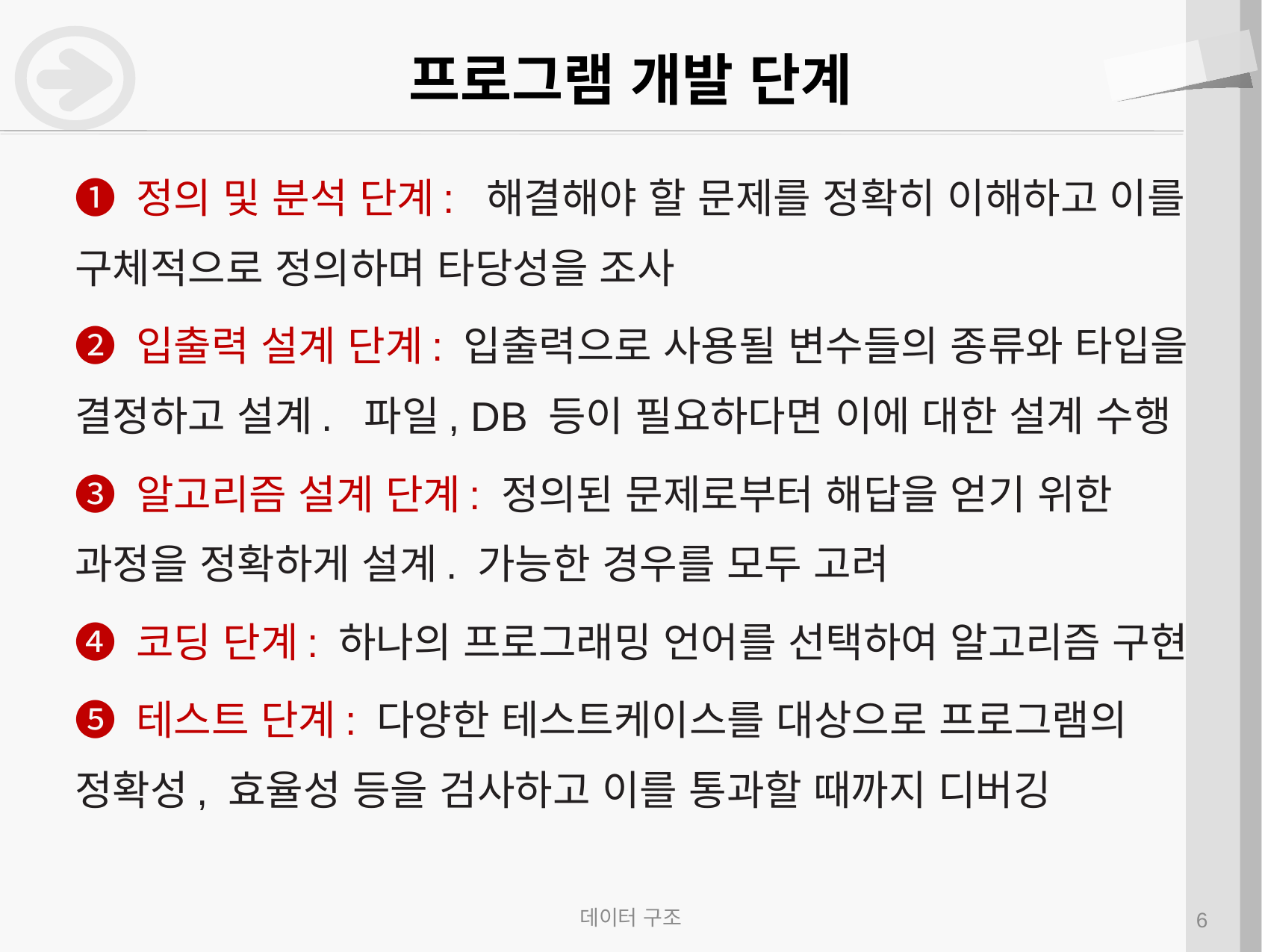

# 프로그램 개발 단계
➊ 정의 및 분석 단계:  해결해야 할 문제를 정확히 이해하고 이를 구체적으로 정의하며 타당성을 조사
➋ 입출력 설계 단계: 입출력으로 사용될 변수들의 종류와 타입을 결정하고 설계.  파일, DB 등이 필요하다면 이에 대한 설계 수행
➌ 알고리즘 설계 단계: 정의된 문제로부터 해답을 얻기 위한 과정을 정확하게 설계. 가능한 경우를 모두 고려
➍ 코딩 단계: 하나의 프로그래밍 언어를 선택하여 알고리즘 구현
➎ 테스트 단계: 다양한 테스트케이스를 대상으로 프로그램의 정확성, 효율성 등을 검사하고 이를 통과할 때까지 디버깅

데이터 구조
6